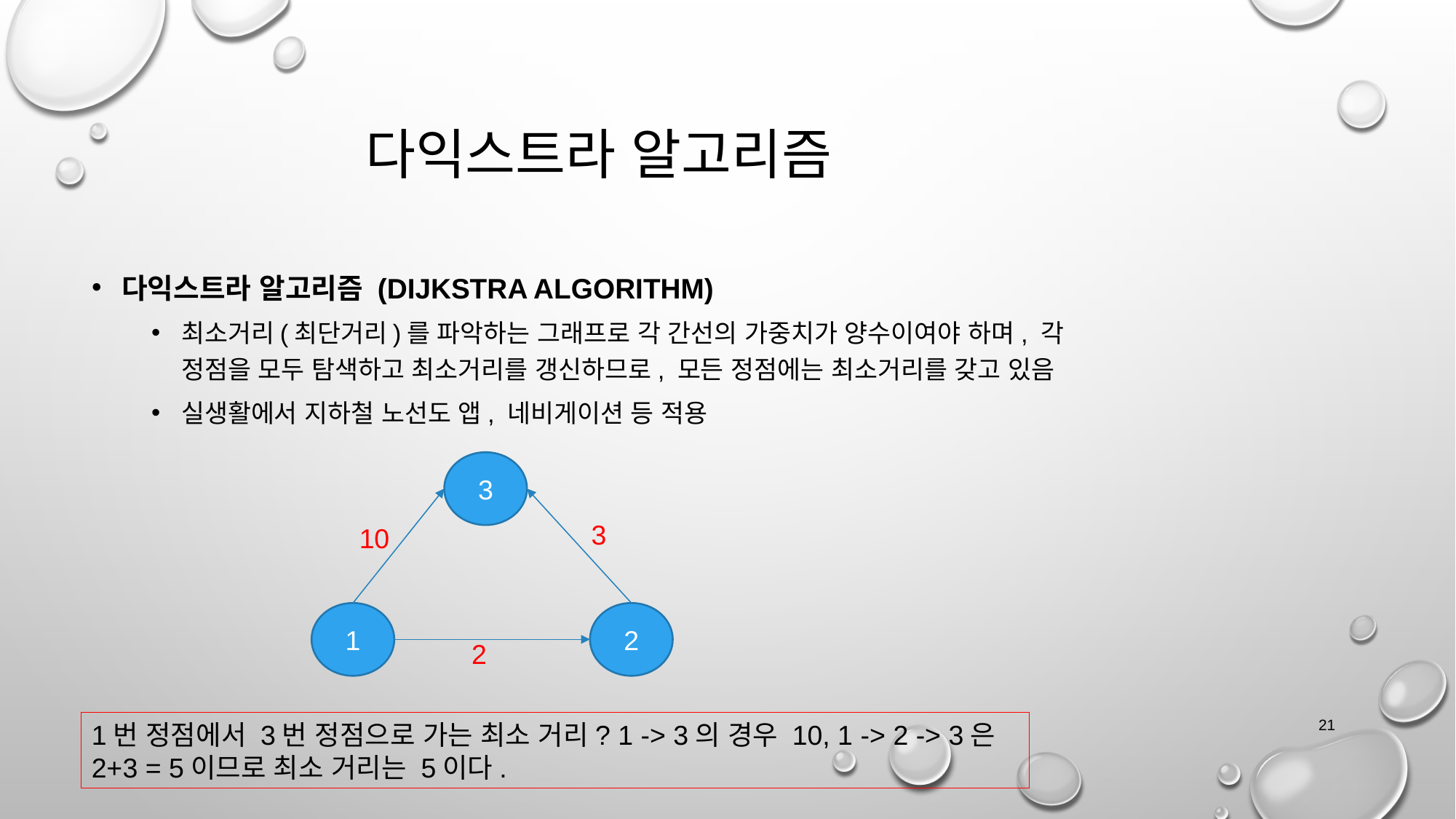

# 다익스트라 알고리즘
다익스트라 알고리즘 (Dijkstra Algorithm)
최소거리(최단거리)를 파악하는 그래프로 각 간선의 가중치가 양수이여야 하며, 각 정점을 모두 탐색하고 최소거리를 갱신하므로, 모든 정점에는 최소거리를 갖고 있음
실생활에서 지하철 노선도 앱, 네비게이션 등 적용
3
3
10
1
2
2
21
1번 정점에서 3번 정점으로 가는 최소 거리? 1 -> 3의 경우 10, 1 -> 2 -> 3은 2+3 = 5이므로 최소 거리는 5이다.